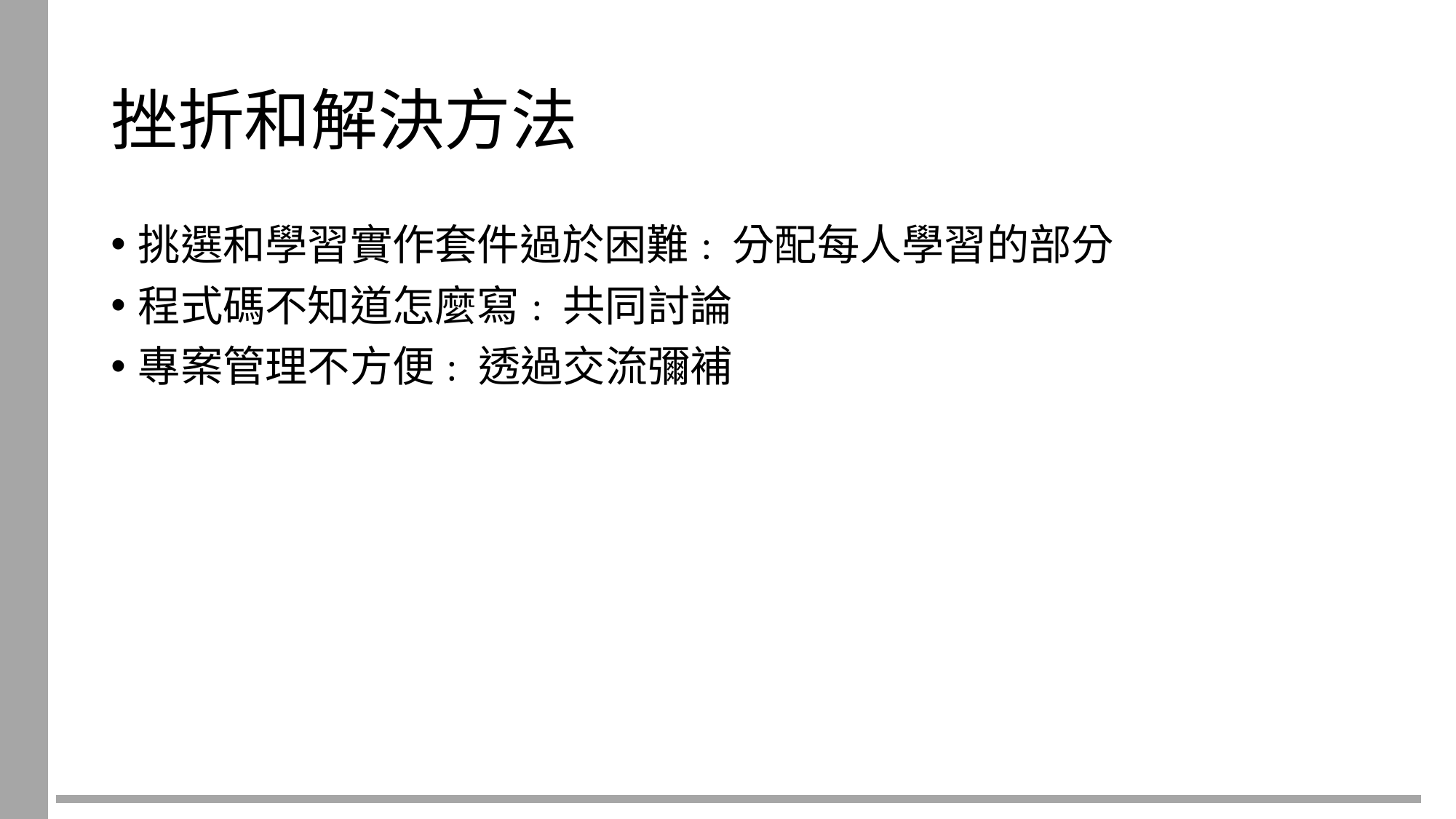

# 挫折和解決方法
挑選和學習實作套件過於困難: 分配每人學習的部分
程式碼不知道怎麼寫: 共同討論
專案管理不方便: 透過交流彌補